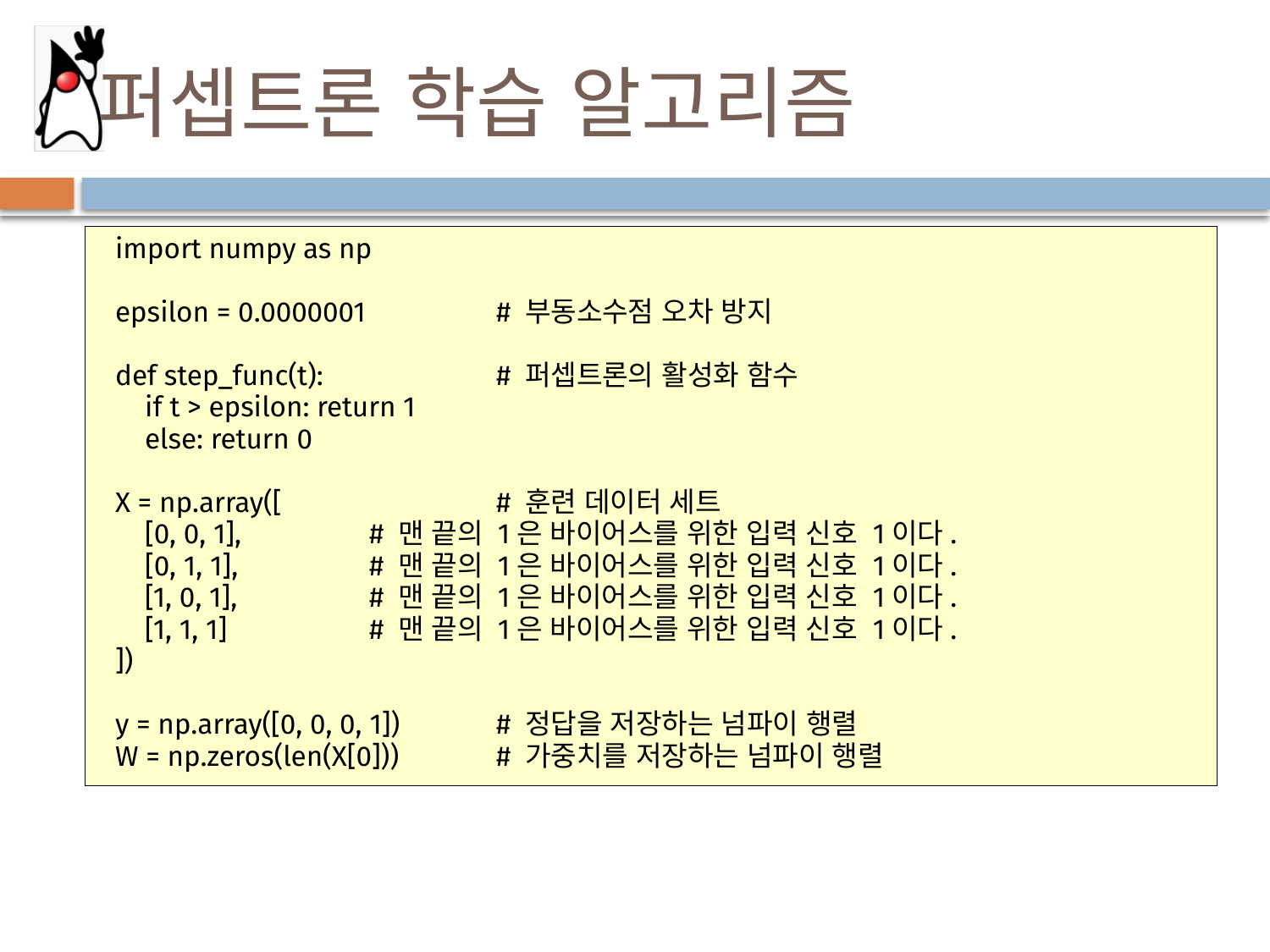

# 퍼셉트론 학습 알고리즘
import numpy as np

epsilon = 0.0000001		# 부동소수점 오차 방지

def step_func(t):		# 퍼셉트론의 활성화 함수
    if t > epsilon: return 1
    else: return 0

X = np.array([		# 훈련 데이터 세트
    [0, 0, 1],		# 맨 끝의 1은 바이어스를 위한 입력 신호 1이다.
    [0, 1, 1],		# 맨 끝의 1은 바이어스를 위한 입력 신호 1이다.
    [1, 0, 1],		# 맨 끝의 1은 바이어스를 위한 입력 신호 1이다.
    [1, 1, 1]		# 맨 끝의 1은 바이어스를 위한 입력 신호 1이다.
])

y = np.array([0, 0, 0, 1])	# 정답을 저장하는 넘파이 행렬
W = np.zeros(len(X[0]))	# 가중치를 저장하는 넘파이 행렬